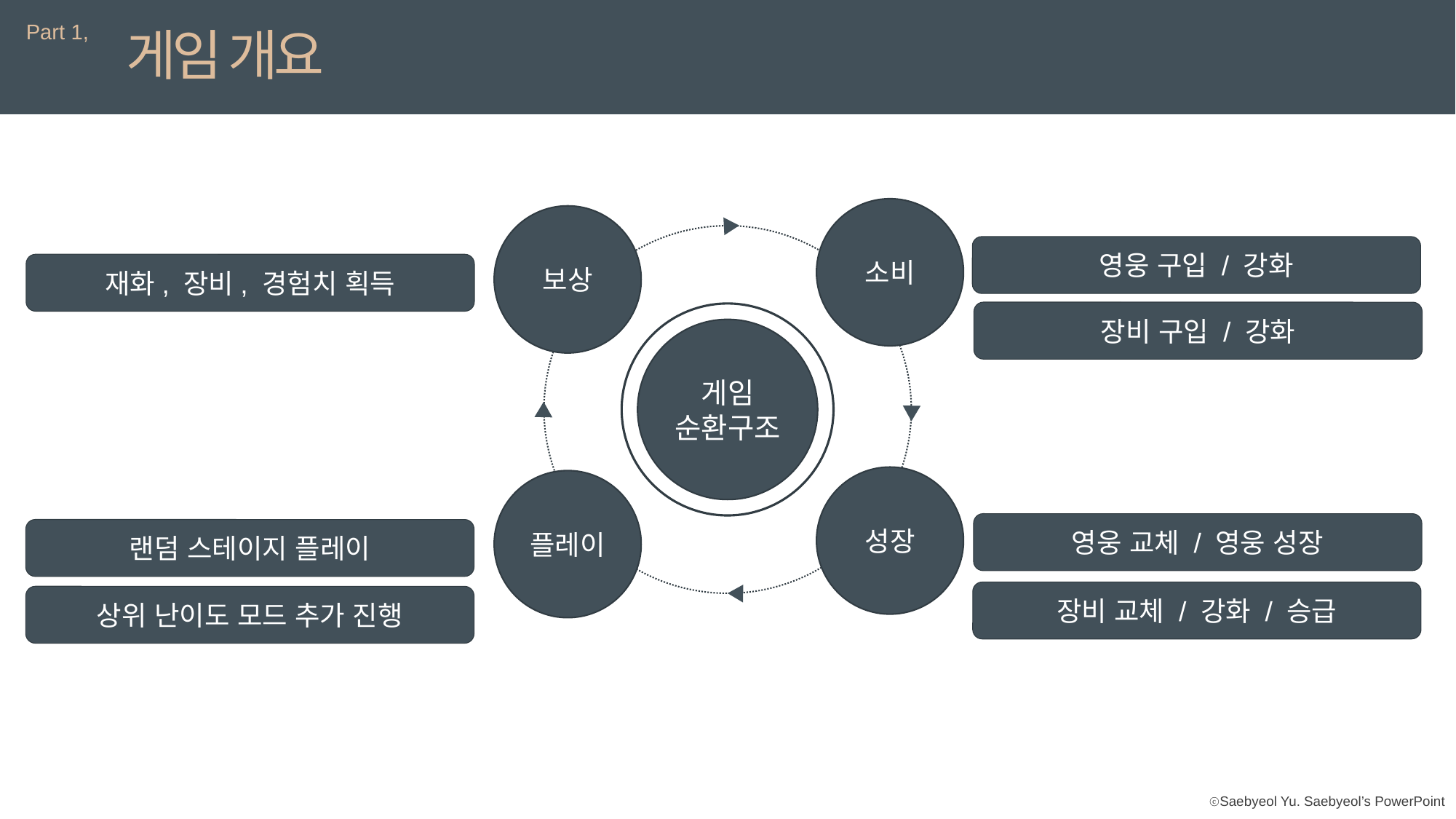

Part 1,
게임 개요
소비
보상

영웅 구입 / 강화
재화, 장비, 경험치 획득
장비 구입 / 강화

게임
순환구조

성장
플레이
영웅 교체 / 영웅 성장
랜덤 스테이지 플레이
장비 교체 / 강화 / 승급

상위 난이도 모드 추가 진행